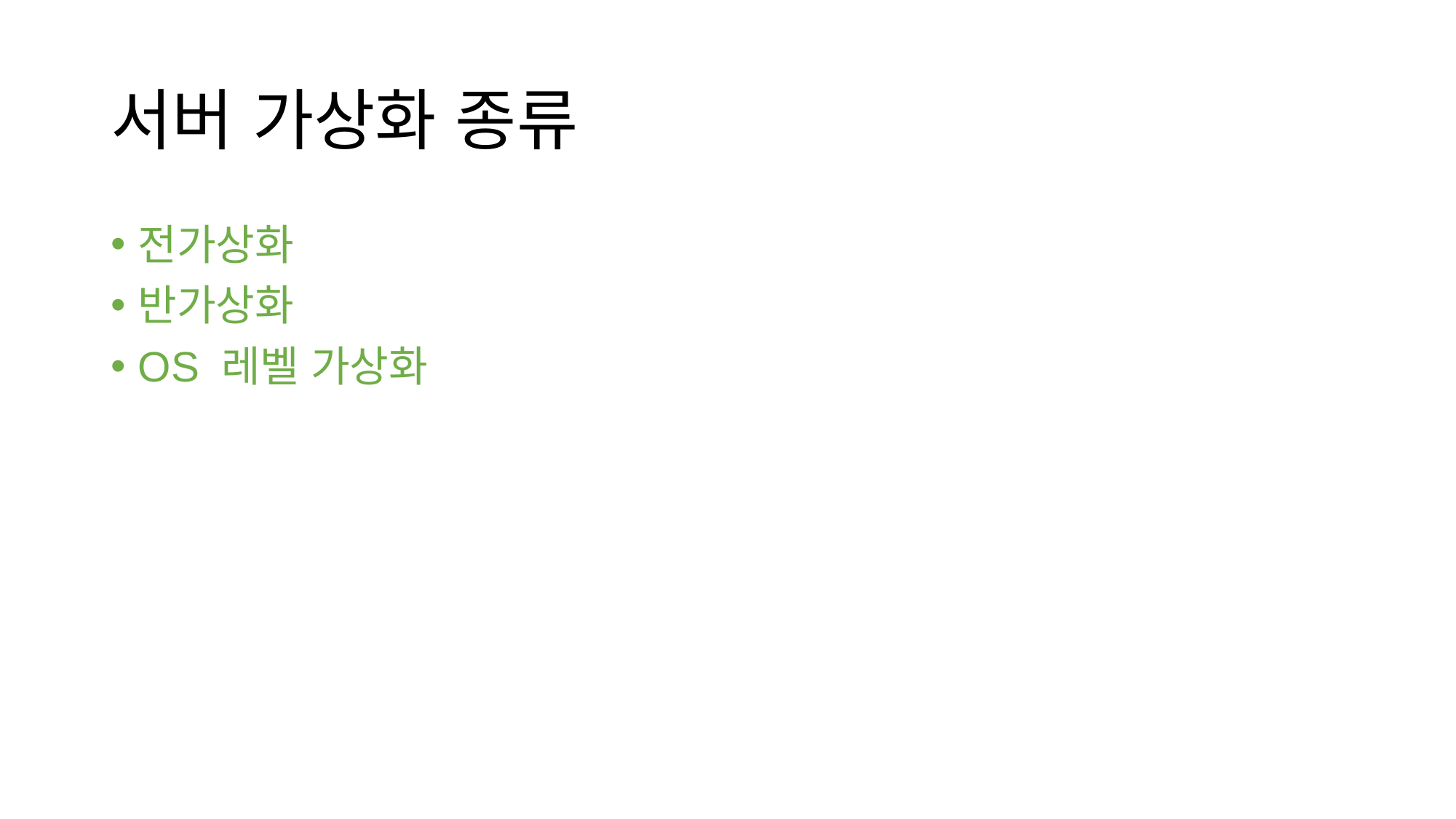

# 서버 가상화 종류
전가상화
반가상화
OS 레벨 가상화